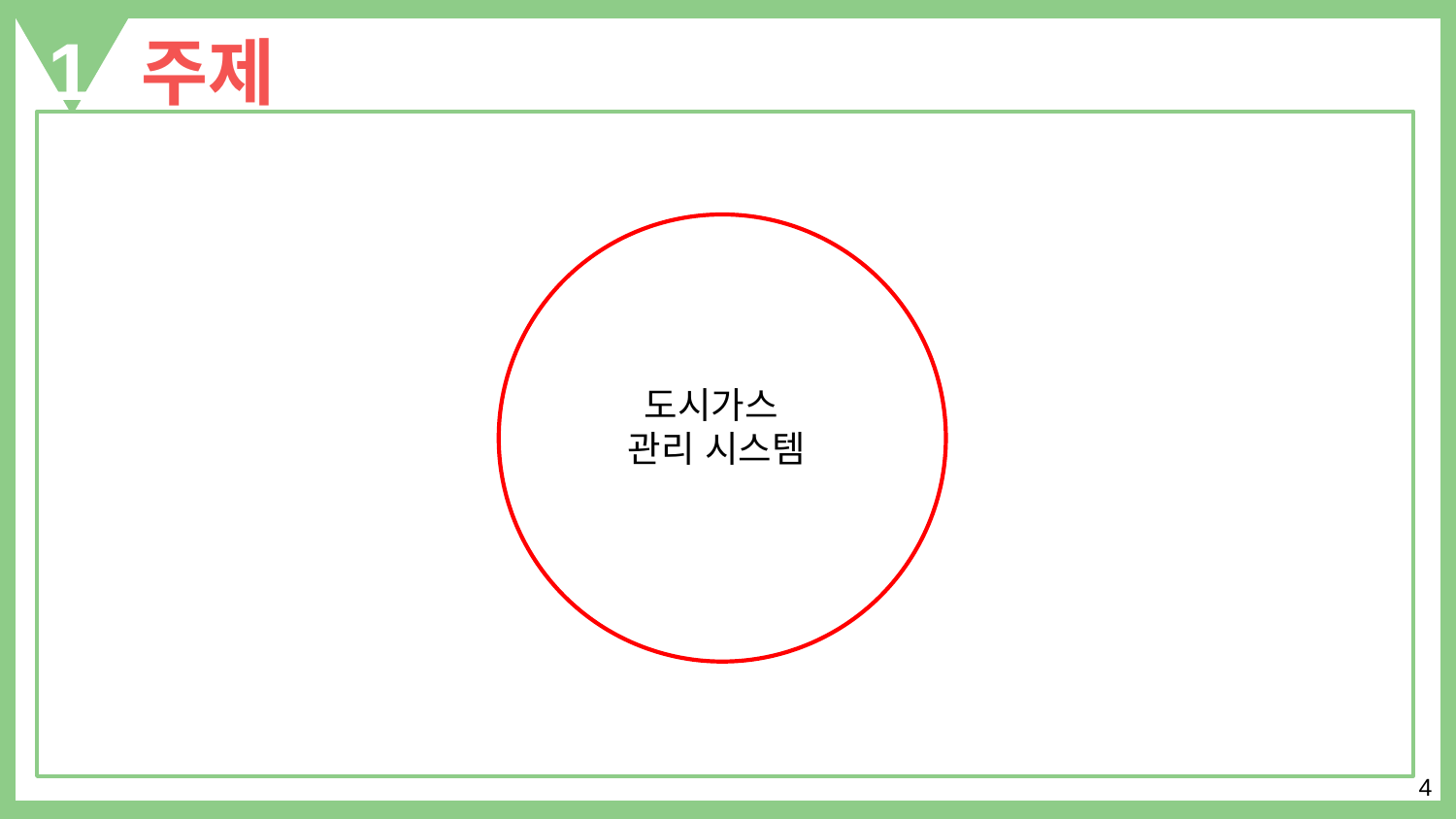

안 중요한 내용 중에서 중요한 내용
1
주제

도시가스
관리 시스템
4